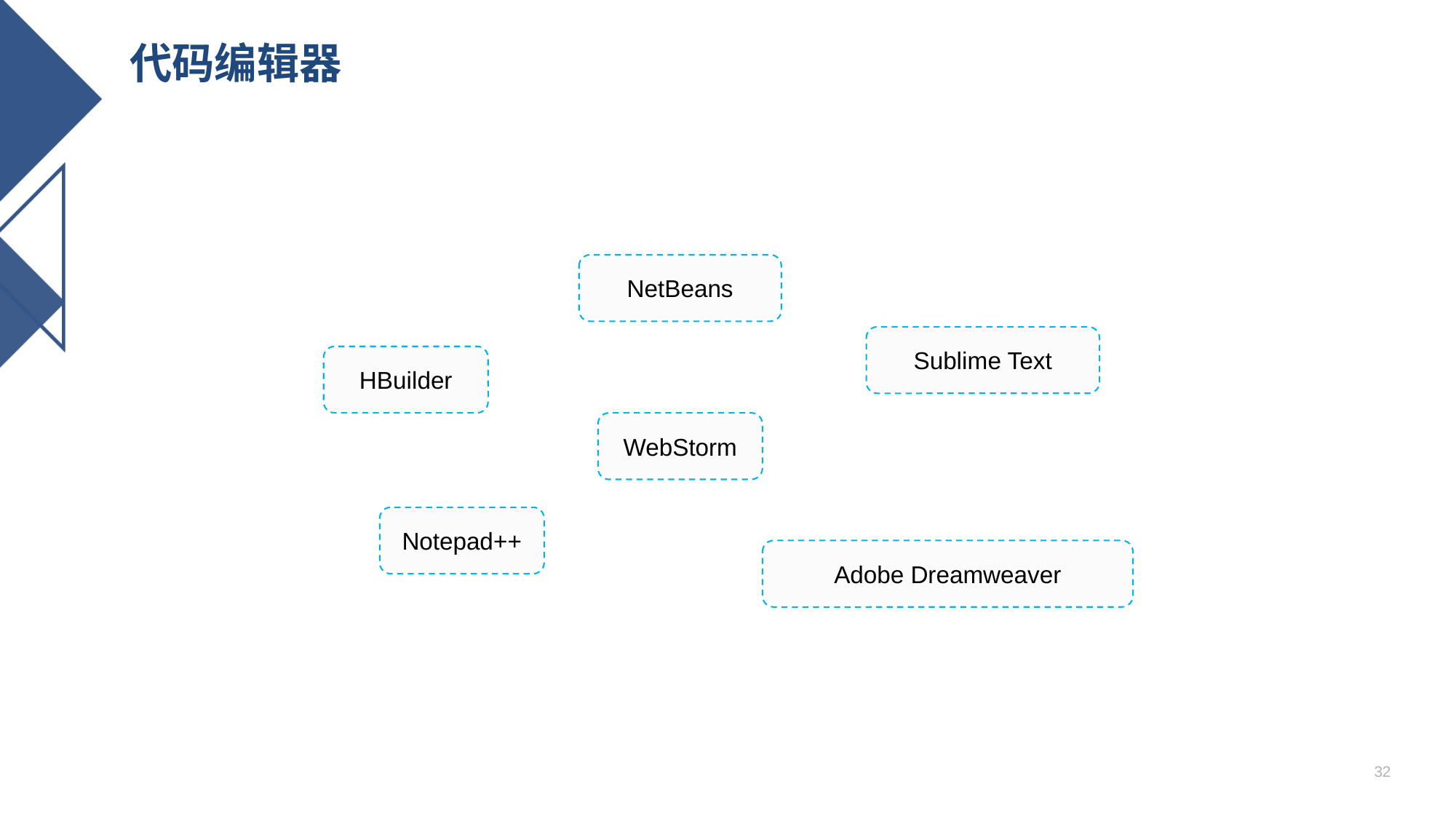

# 代码编辑器
NetBeans
Sublime Text
HBuilder
WebStorm
Notepad++
Adobe Dreamweaver
32